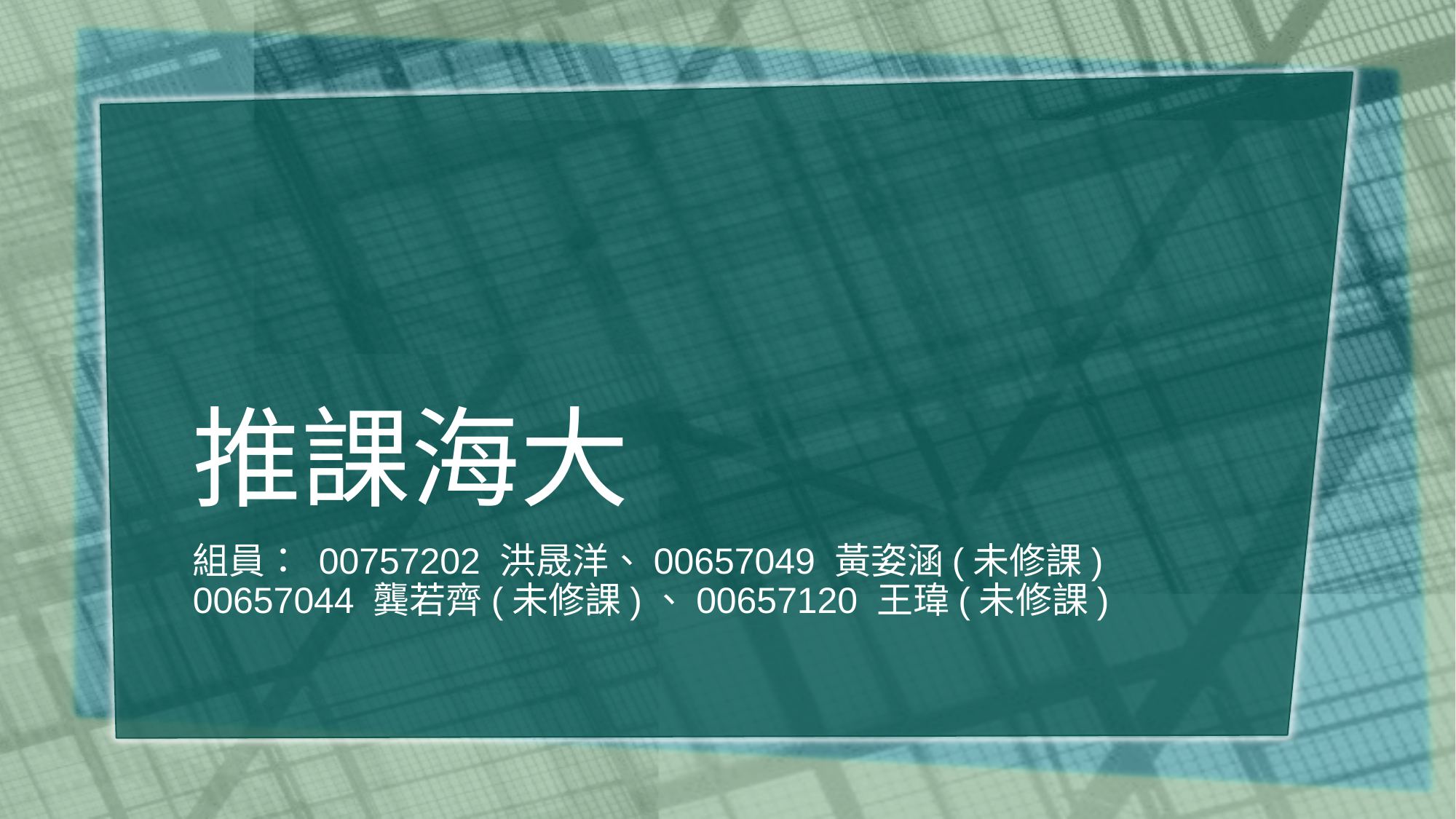

# 推課海大
組員： 00757202 洪晟洋、00657049 黃姿涵(未修課)
00657044 龔若齊(未修課)、00657120 王瑋(未修課)